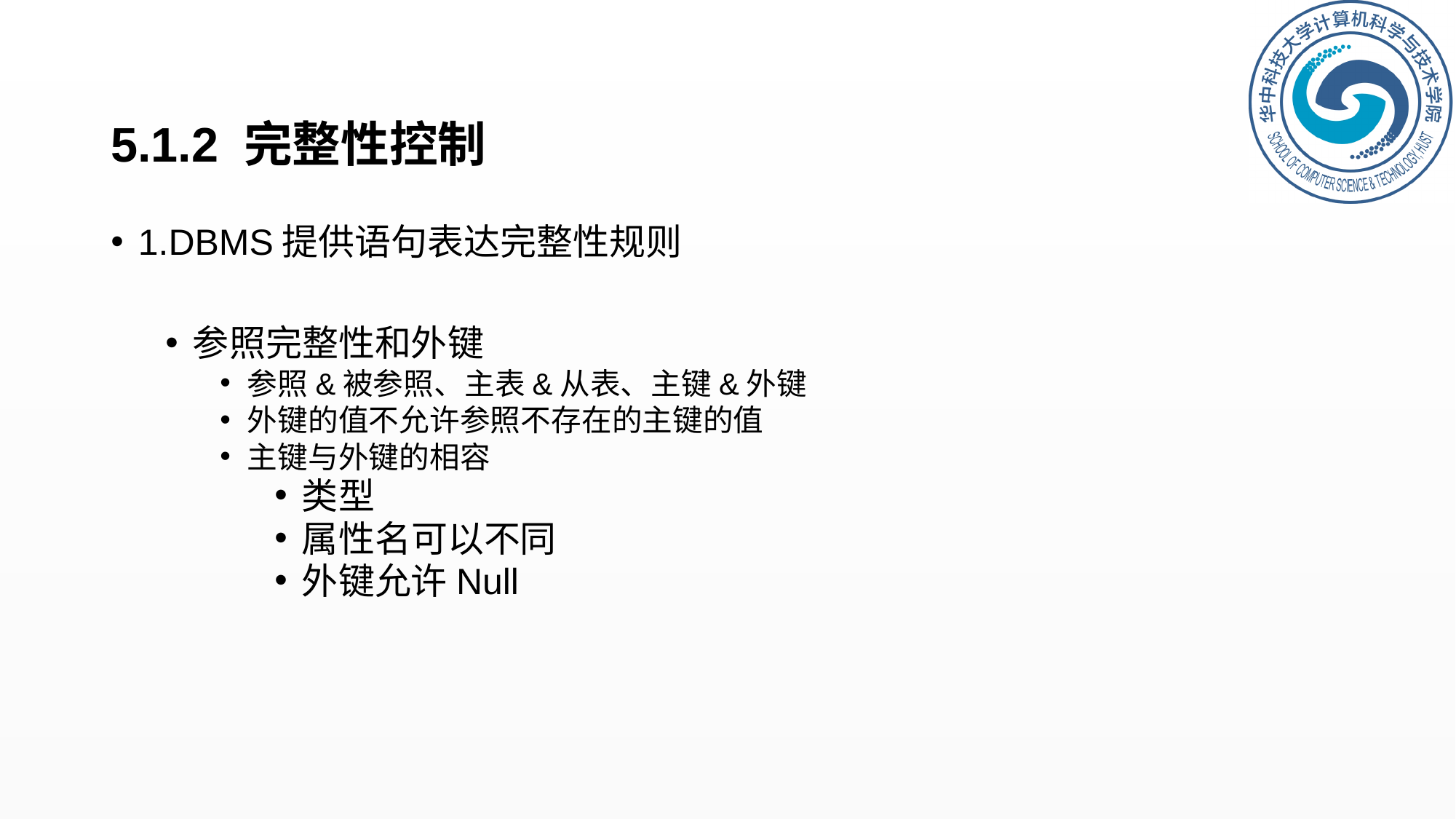

# 5.1.2 完整性控制
1.DBMS提供语句表达完整性规则

参照完整性和外键
参照&被参照、主表&从表、主键&外键
外键的值不允许参照不存在的主键的值
主键与外键的相容
类型
属性名可以不同
外键允许Null